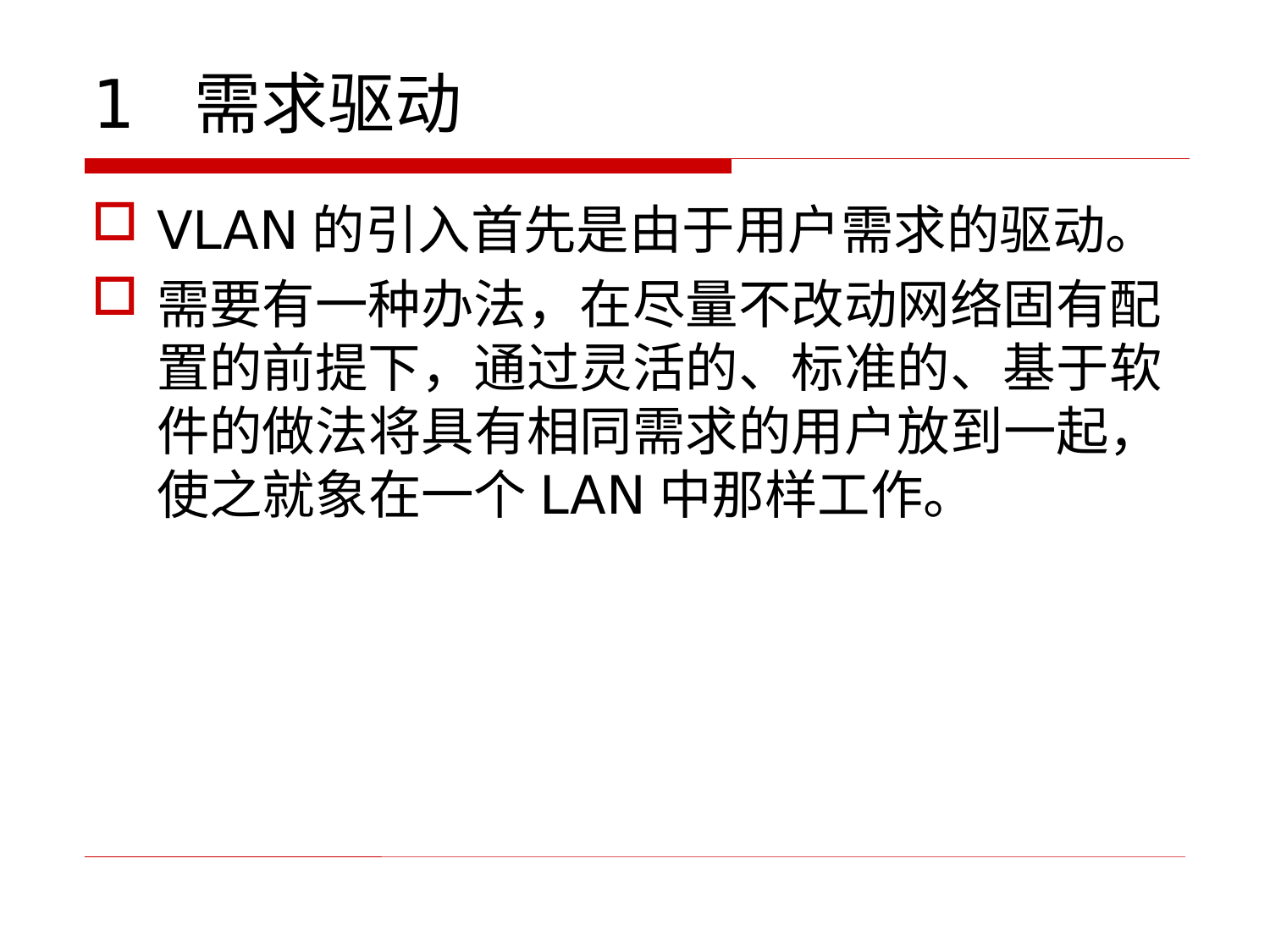

# 1  需求驱动
VLAN的引入首先是由于用户需求的驱动。
需要有一种办法，在尽量不改动网络固有配置的前提下，通过灵活的、标准的、基于软件的做法将具有相同需求的用户放到一起，使之就象在一个LAN中那样工作。